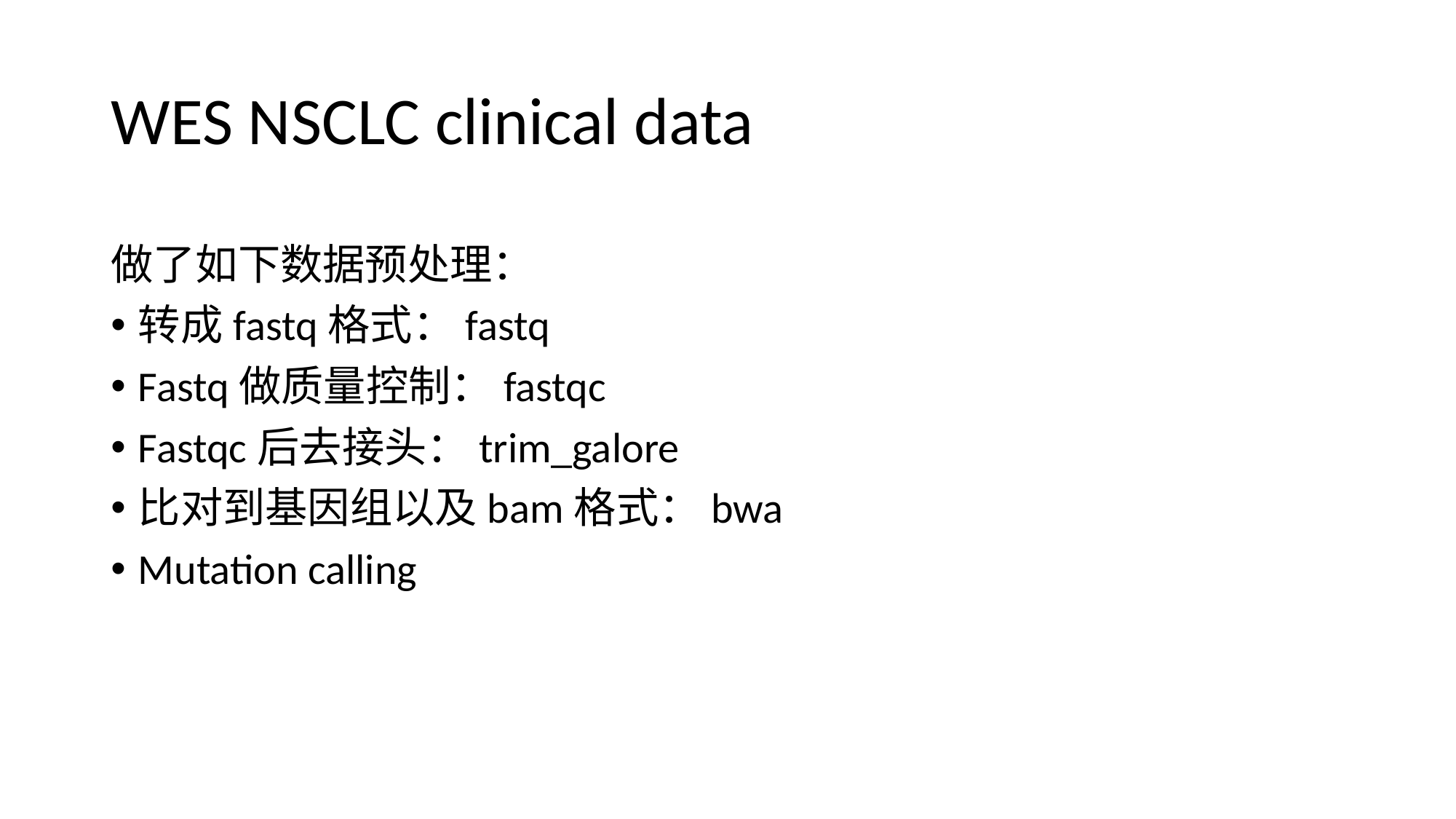

# WES NSCLC clinical data
做了如下数据预处理：
转成fastq格式：fastq
Fastq做质量控制：fastqc
Fastqc后去接头：trim_galore
比对到基因组以及bam格式：bwa
Mutation calling